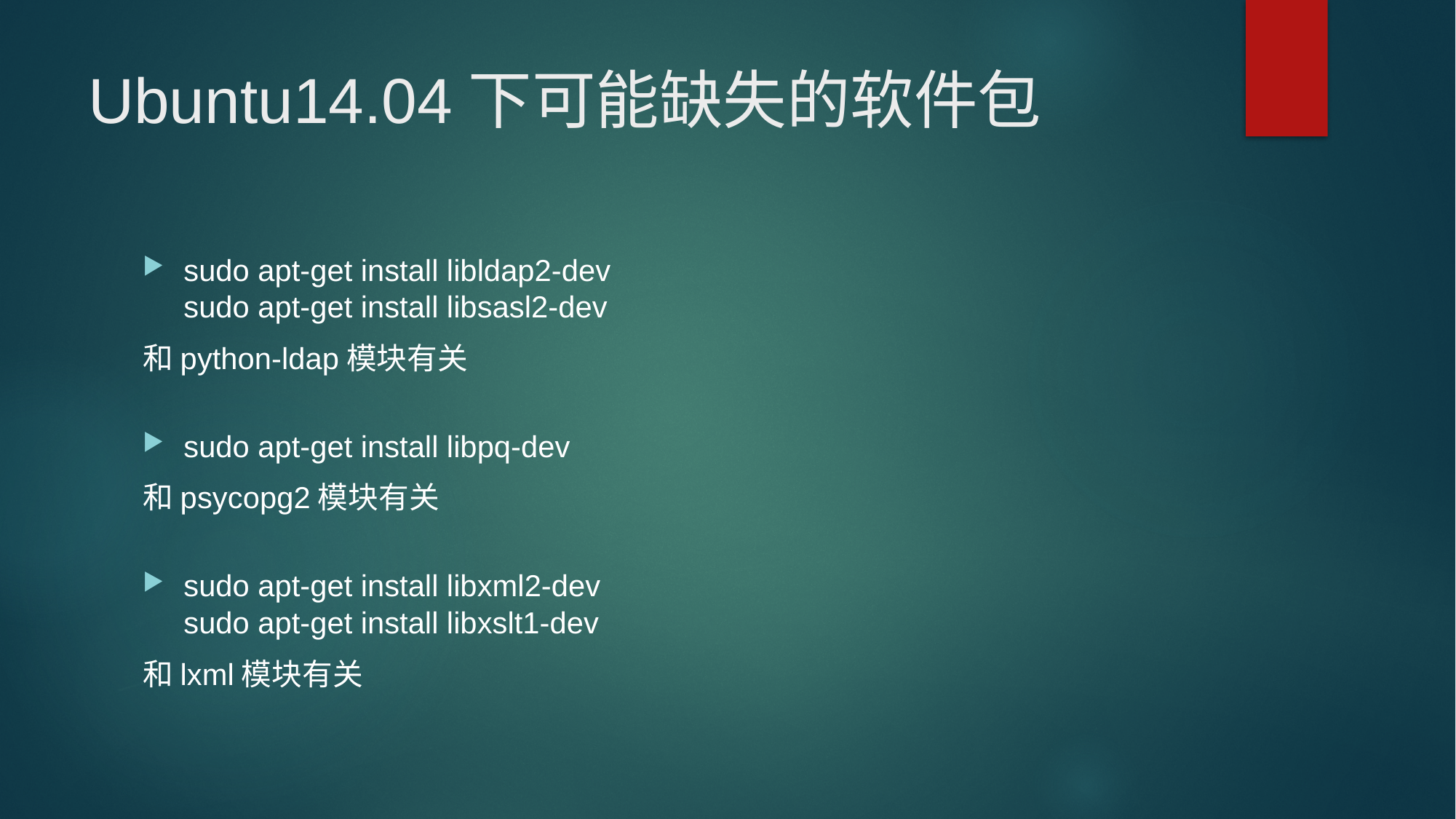

# Ubuntu14.04下可能缺失的软件包
sudo apt-get install libldap2-dev
sudo apt-get install libsasl2-dev
和python-ldap模块有关
sudo apt-get install libpq-dev
和psycopg2模块有关
sudo apt-get install libxml2-dev
sudo apt-get install libxslt1-dev
和lxml模块有关